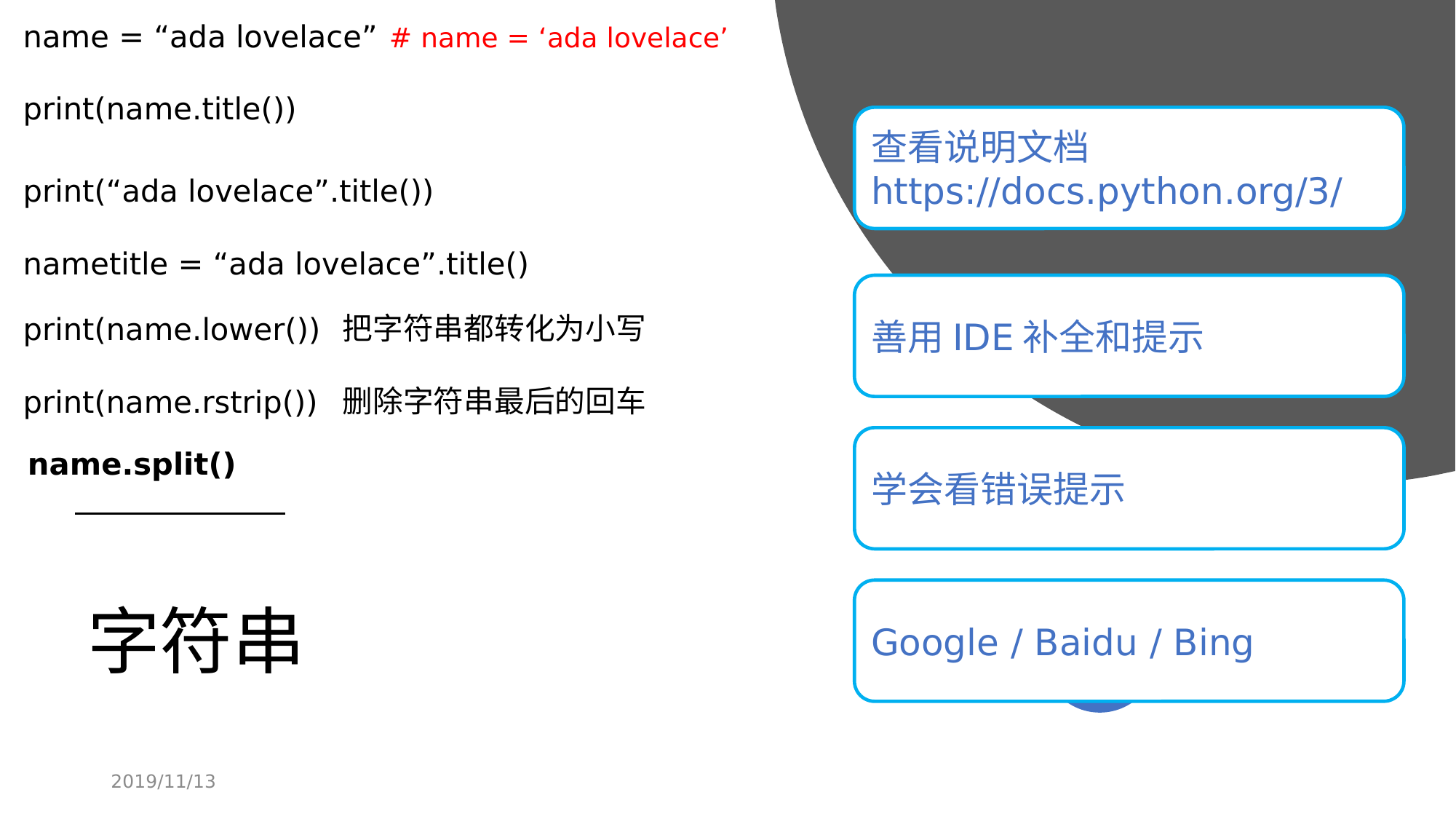

name = “ada lovelace”

print(name.title())
# name = ‘ada lovelace’
查看说明文档 https://docs.python.org/3/
print(“ada lovelace”.title())

nametitle = “ada lovelace”.title()
善用IDE补全和提示
把字符串都转化为小写

删除字符串最后的回车
print(name.lower())

print(name.rstrip())
学会看错误提示
name.split()
# 字符串
Google / Baidu / Bing

2019/11/13
高级算法语言和程序设计
11